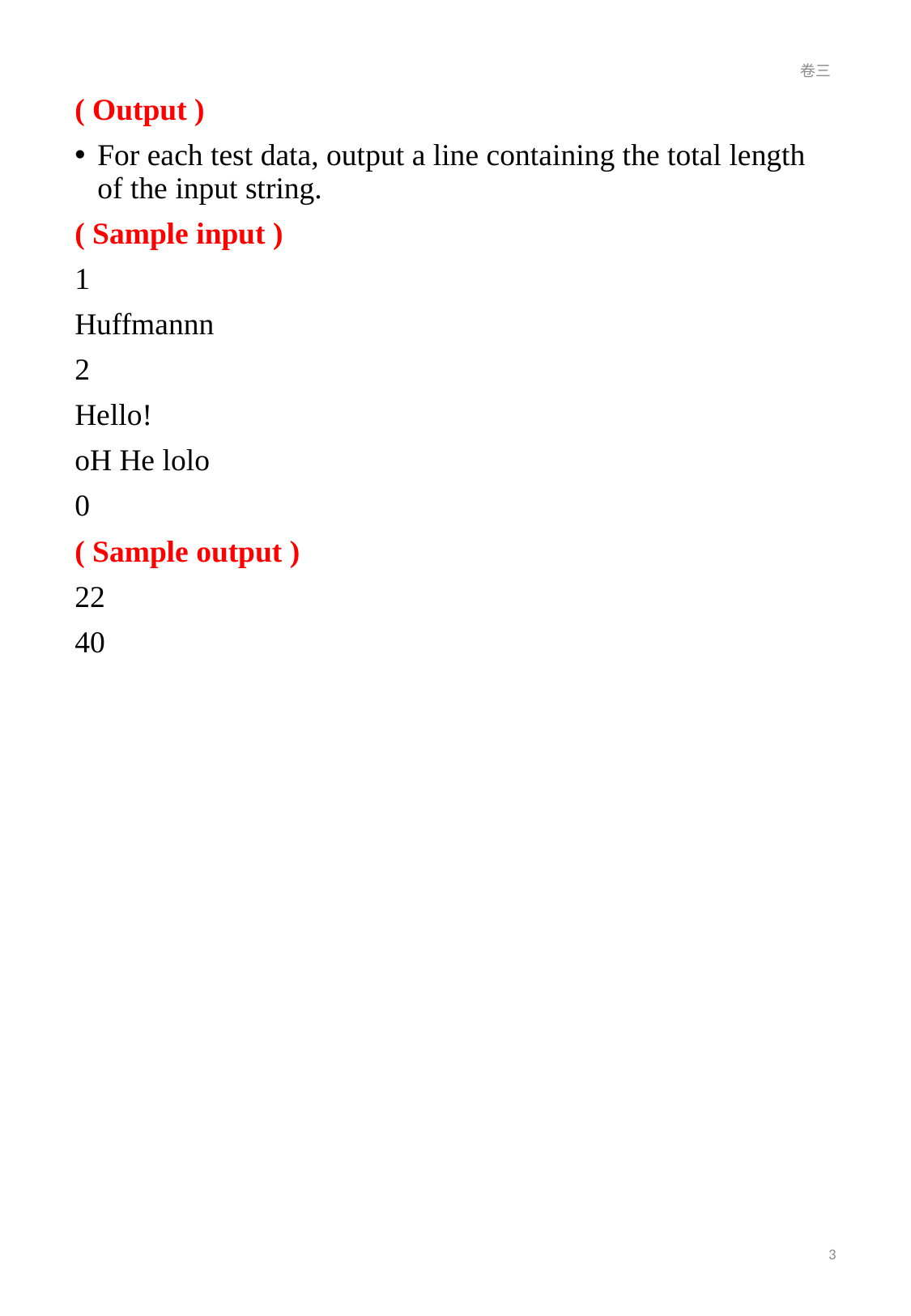

卷三
( Output )
For each test data, output a line containing the total length of the input string.
( Sample input )
1
Huffmannn
2
Hello!
oH He lolo
0
( Sample output )
22
40
3